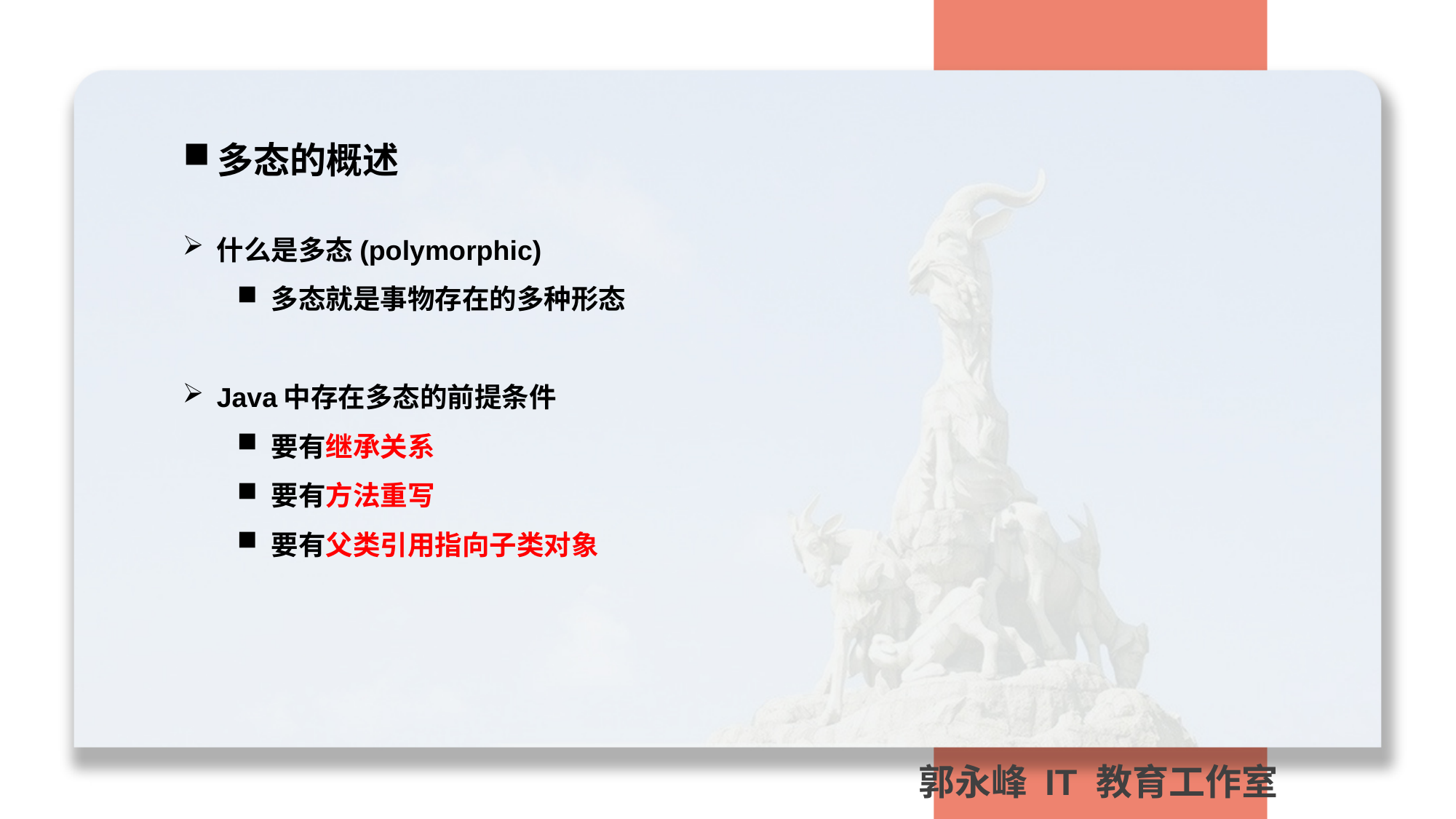

多态的概述
什么是多态(polymorphic)
多态就是事物存在的多种形态

Java中存在多态的前提条件
要有继承关系
要有方法重写
要有父类引用指向子类对象